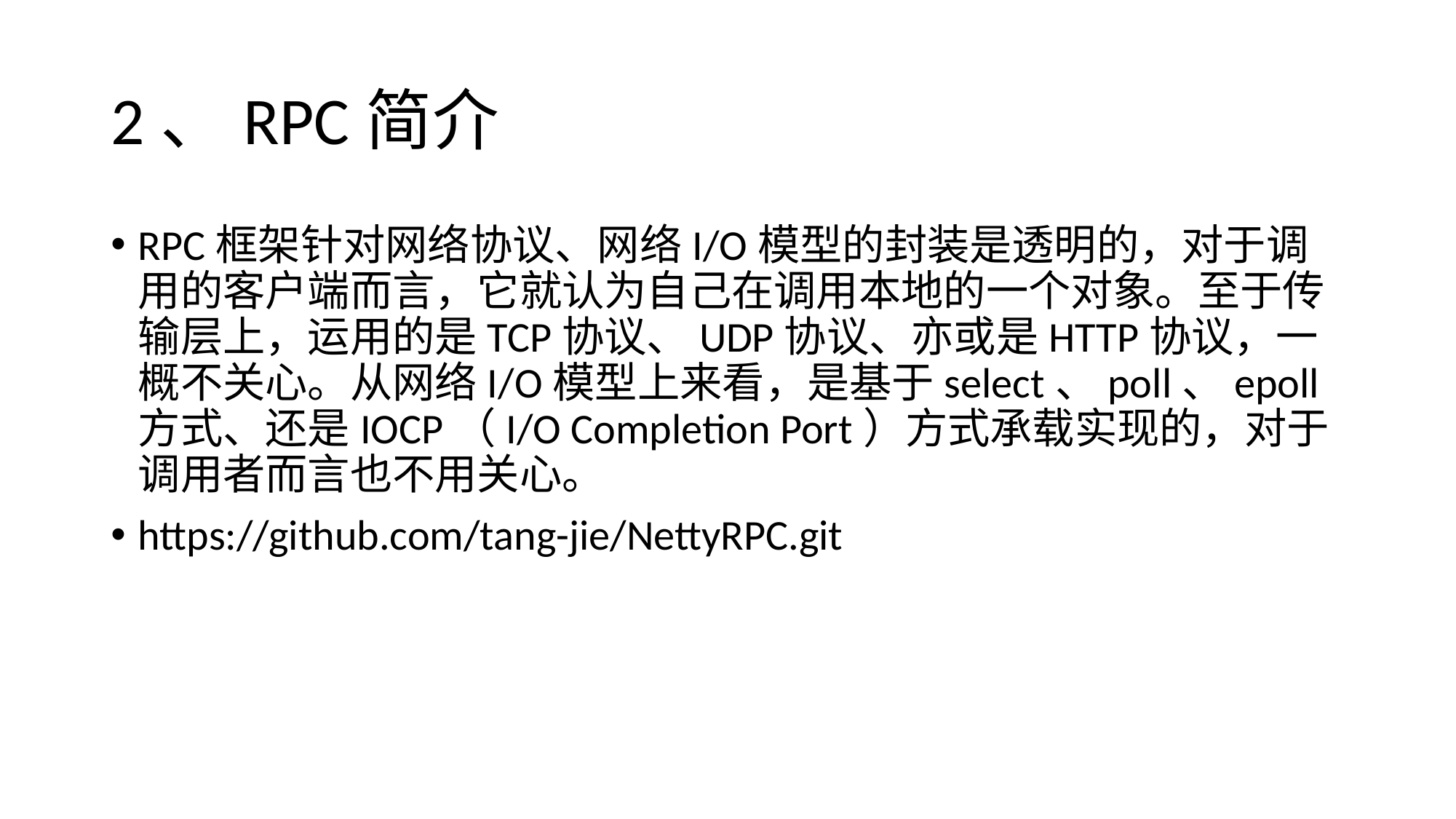

# 2、RPC简介
RPC框架针对网络协议、网络I/O模型的封装是透明的，对于调用的客户端而言，它就认为自己在调用本地的一个对象。至于传输层上，运用的是TCP协议、UDP协议、亦或是HTTP协议，一概不关心。从网络I/O模型上来看，是基于select、poll、epoll方式、还是IOCP（I/O Completion Port）方式承载实现的，对于调用者而言也不用关心。
https://github.com/tang-jie/NettyRPC.git